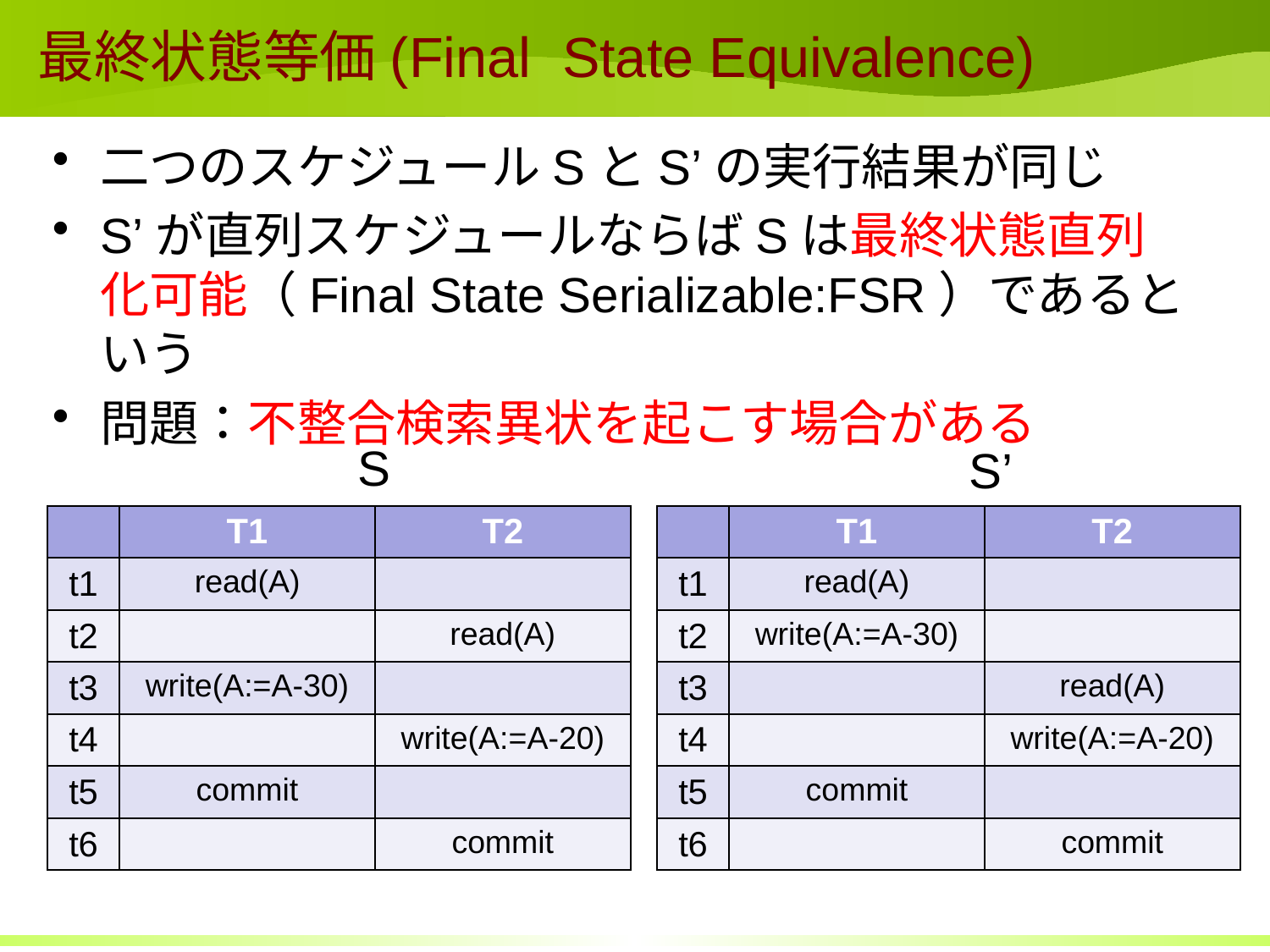

# 最終状態等価(Final  State Equivalence)
二つのスケジュールSとS’の実行結果が同じ
S’が直列スケジュールならばSは最終状態直列化可能（Final State Serializable:FSR）であるという
問題：不整合検索異状を起こす場合がある

S
S’
|  | T1 | T2 |
| --- | --- | --- |
| t1 | read(A) |  |
| t2 |  | read(A) |
| t3 | write(A:=A-30) |  |
| t4 |  | write(A:=A-20) |
| t5 | commit |  |
| t6 |  | commit |
|  | T1 | T2 |
| --- | --- | --- |
| t1 | read(A) |  |
| t2 | write(A:=A-30) |  |
| t3 |  | read(A) |
| t4 |  | write(A:=A-20) |
| t5 | commit |  |
| t6 |  | commit |